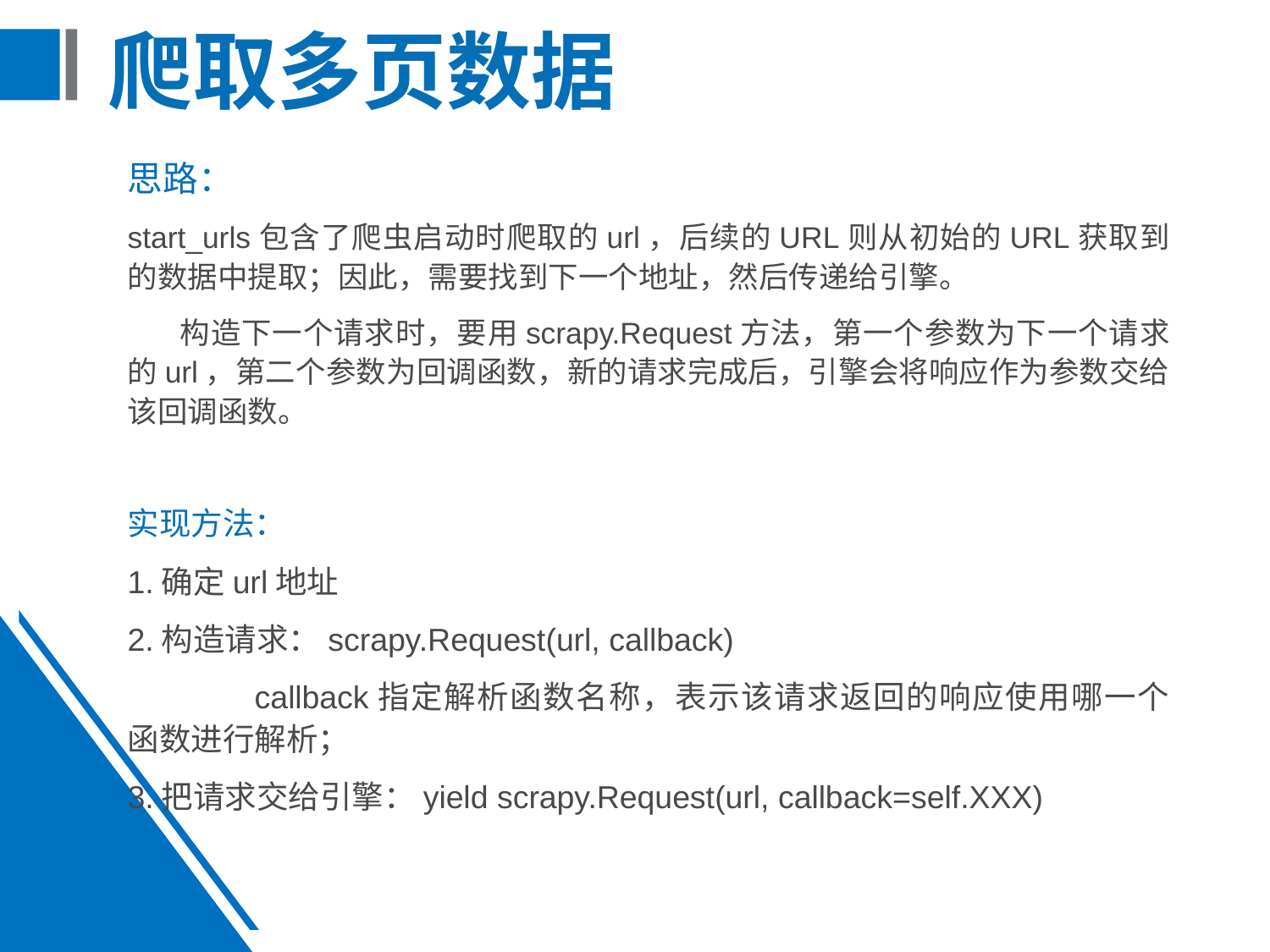

# 爬取多页数据
思路：
start_urls包含了爬虫启动时爬取的url，后续的URL则从初始的URL获取到的数据中提取；因此，需要找到下一个地址，然后传递给引擎。
      构造下一个请求时，要用scrapy.Request方法，第一个参数为下一个请求的url，第二个参数为回调函数，新的请求完成后，引擎会将响应作为参数交给该回调函数。

实现方法：
1.确定url地址
2.构造请求：scrapy.Request(url, callback)
	callback指定解析函数名称，表示该请求返回的响应使用哪一个函数进行解析；
3.把请求交给引擎：yield scrapy.Request(url, callback=self.XXX)
2